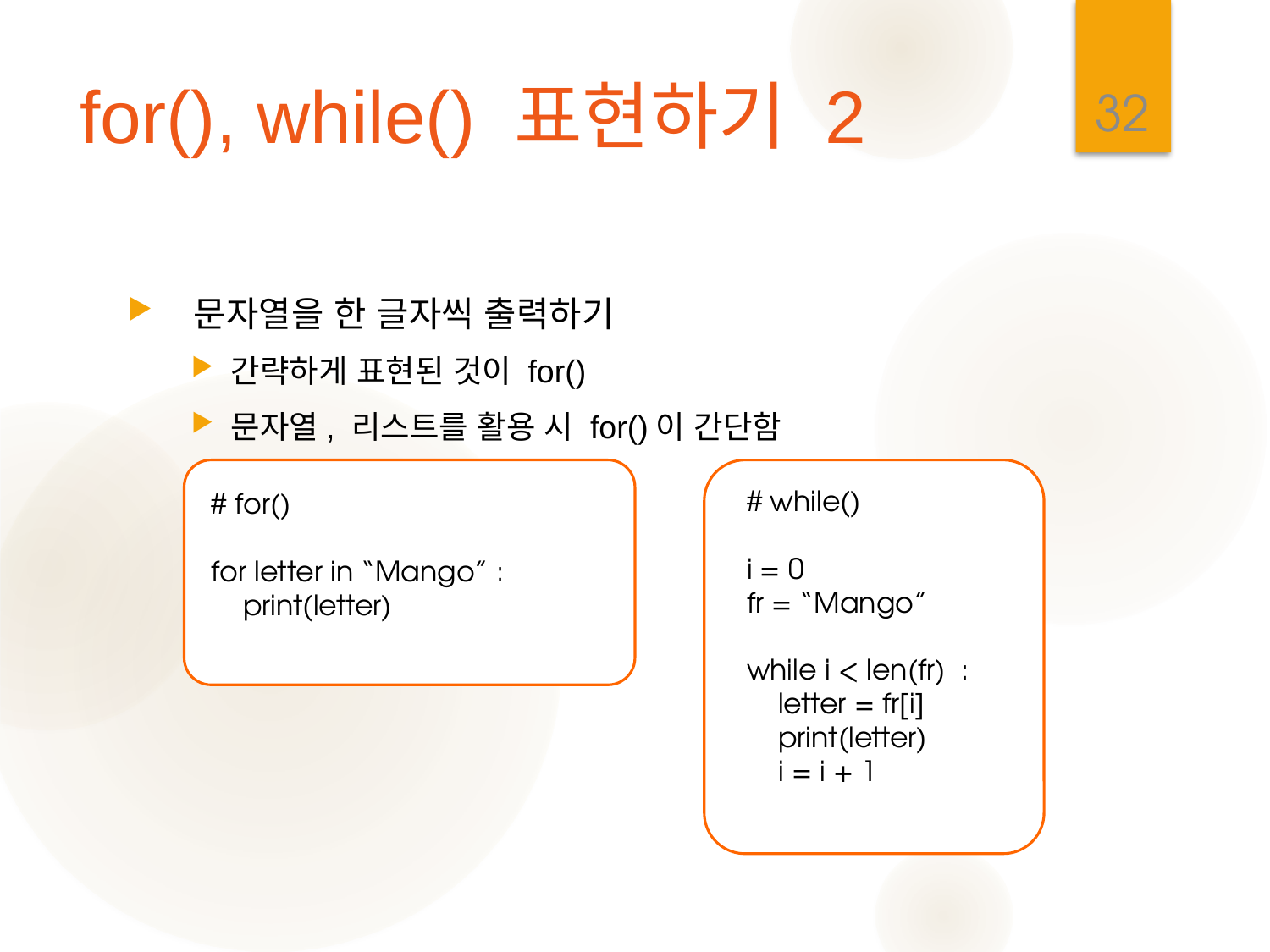

32
# for(), while() 표현하기 2
 문자열을 한 글자씩 출력하기
간략하게 표현된 것이 for()
문자열, 리스트를 활용 시 for()이 간단함

# while()

i = 0
fr = “Mango”

while i < len(fr)  :
    letter = fr[i]
    print(letter)
    i = i + 1
# for()

for letter in “Mango” :
    print(letter)